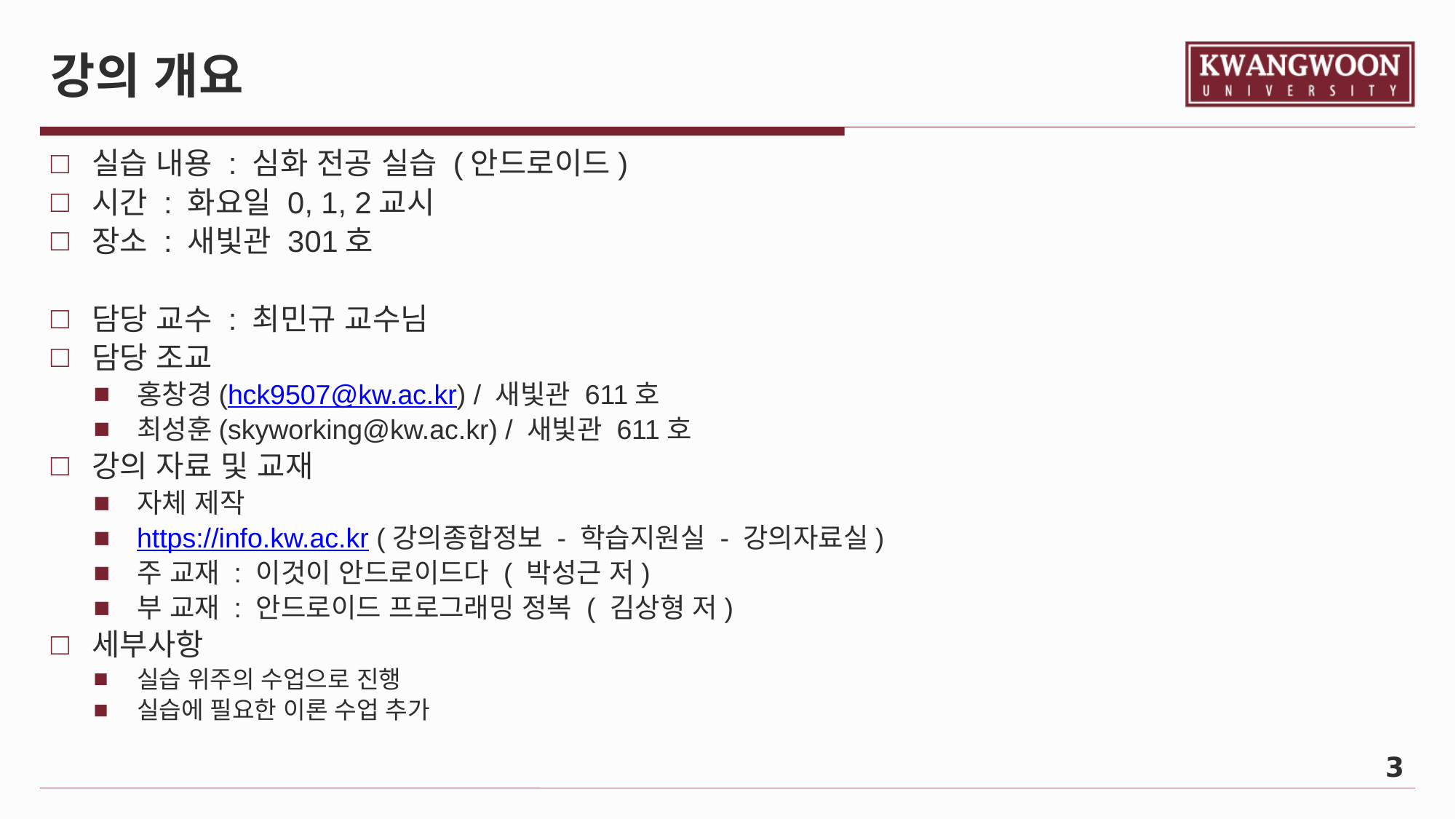

# 강의 개요
실습 내용 : 심화 전공 실습 (안드로이드)
시간 : 화요일 0, 1, 2교시
장소 : 새빛관 301호

담당 교수 : 최민규 교수님
담당 조교
홍창경(hck9507@kw.ac.kr) / 새빛관 611호
최성훈(skyworking@kw.ac.kr) / 새빛관 611호
강의 자료 및 교재
자체 제작
https://info.kw.ac.kr (강의종합정보 - 학습지원실 - 강의자료실)
주 교재 : 이것이 안드로이드다 ( 박성근 저)
부 교재 : 안드로이드 프로그래밍 정복 ( 김상형 저)
세부사항
실습 위주의 수업으로 진행
실습에 필요한 이론 수업 추가
	3